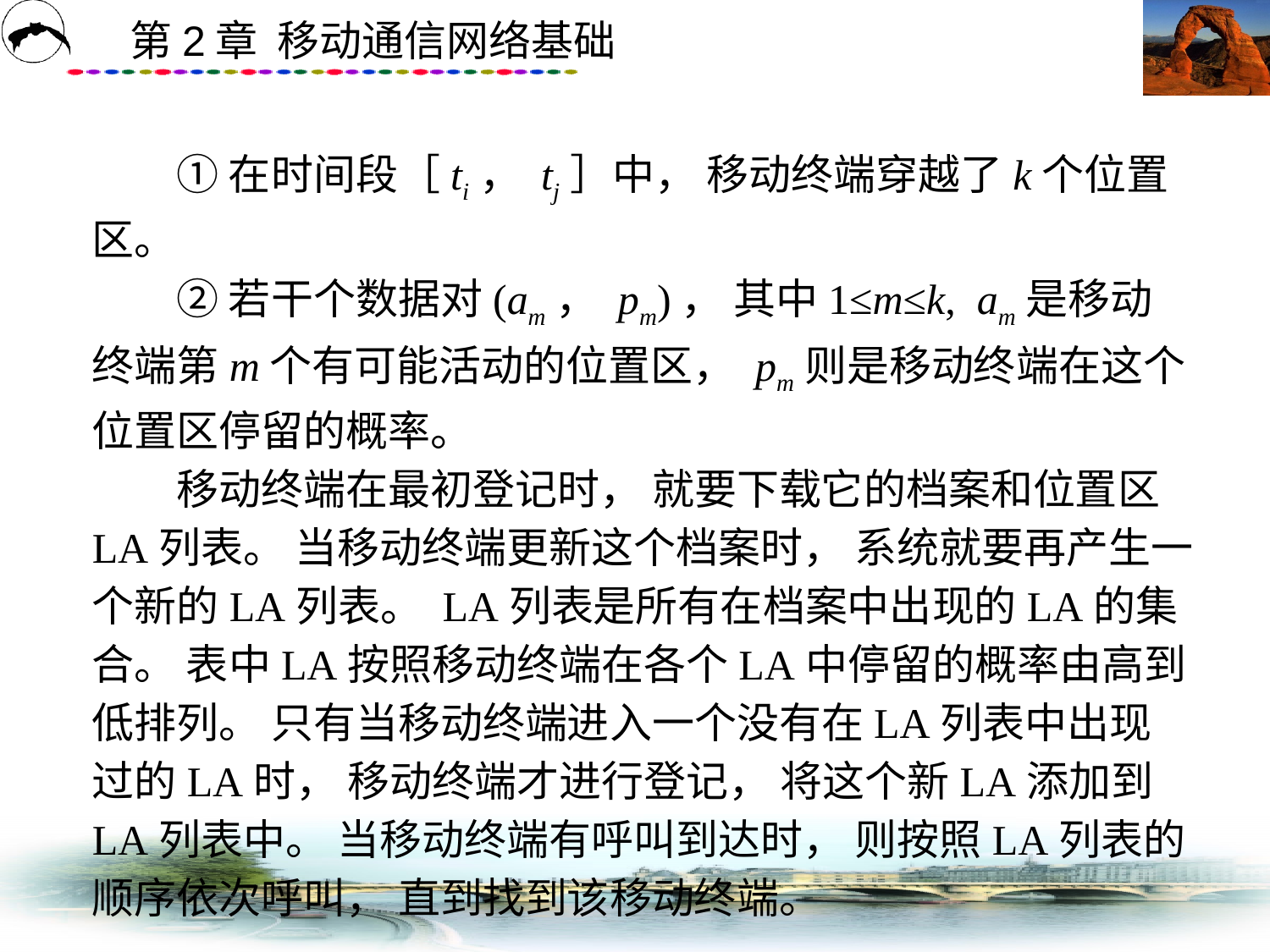

# ① 在时间段［ti， tj］中， 移动终端穿越了k个位置区。 　　② 若干个数据对(am， pm)， 其中1≤m≤k,  am是移动终端第m个有可能活动的位置区， pm则是移动终端在这个位置区停留的概率。 　　移动终端在最初登记时， 就要下载它的档案和位置区LA列表。 当移动终端更新这个档案时， 系统就要再产生一个新的LA列表。 LA列表是所有在档案中出现的LA的集合。 表中LA按照移动终端在各个LA中停留的概率由高到低排列。 只有当移动终端进入一个没有在LA列表中出现过的LA时， 移动终端才进行登记， 将这个新LA添加到LA列表中。 当移动终端有呼叫到达时， 则按照LA列表的顺序依次呼叫， 直到找到该移动终端。